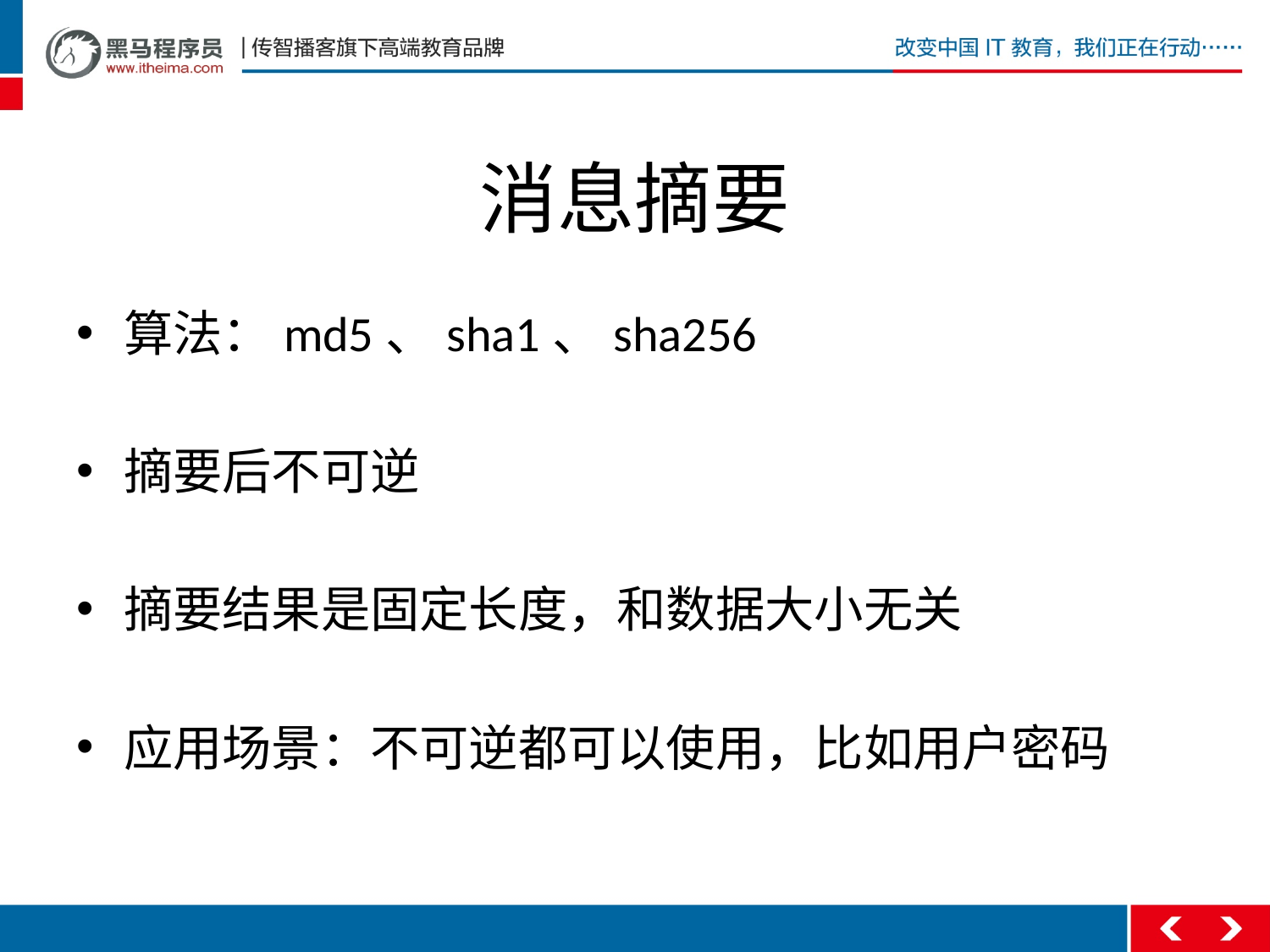

# 消息摘要
算法：md5、sha1、sha256

摘要后不可逆

摘要结果是固定长度，和数据大小无关

应用场景：不可逆都可以使用，比如用户密码